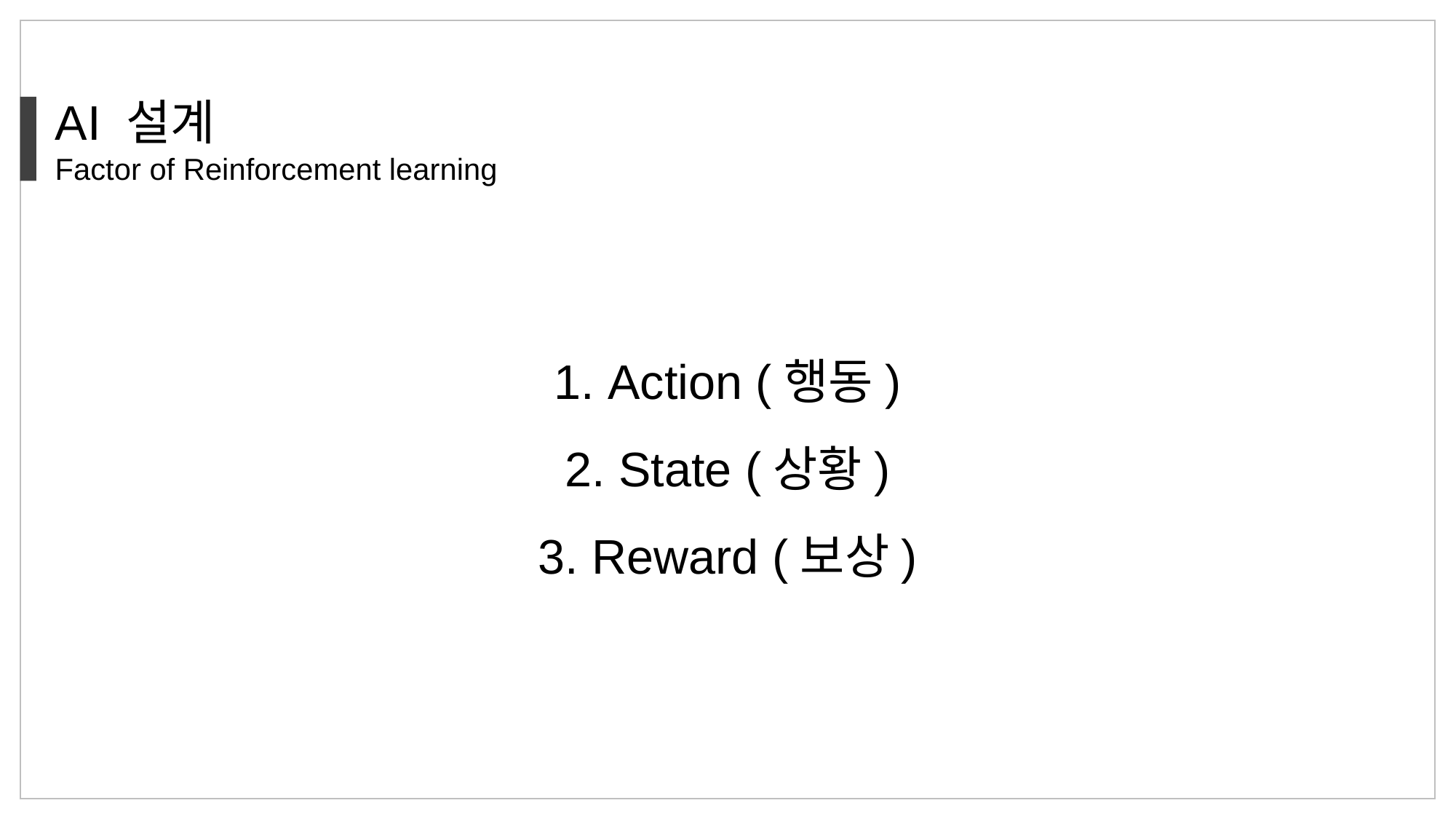

AI 설계
Factor of Reinforcement learning

1. Action (행동)
2. State (상황)
3. Reward (보상)